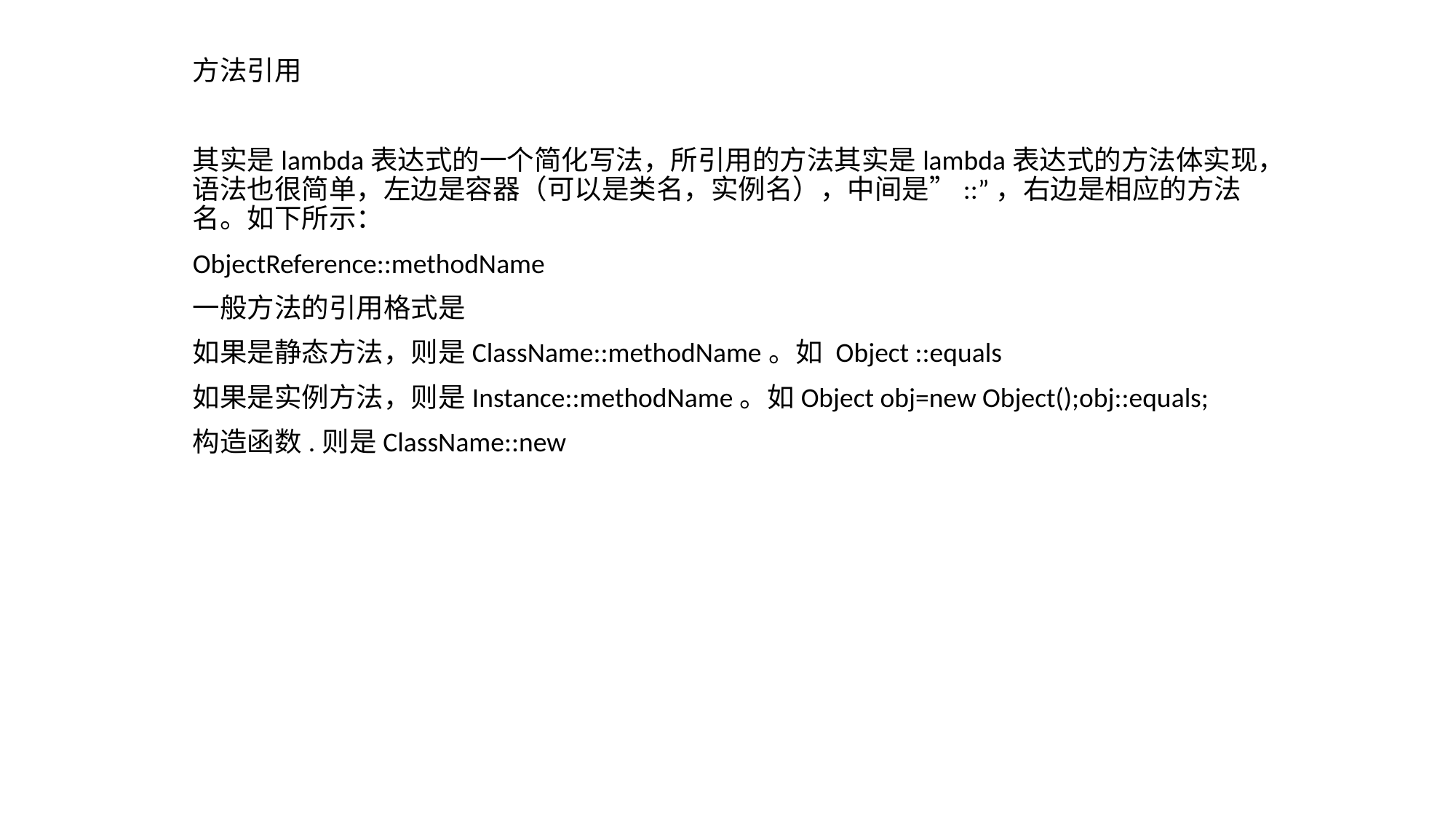

方法引用

其实是lambda表达式的一个简化写法，所引用的方法其实是lambda表达式的方法体实现，语法也很简单，左边是容器（可以是类名，实例名），中间是”::”，右边是相应的方法名。如下所示：
ObjectReference::methodName
一般方法的引用格式是
如果是静态方法，则是ClassName::methodName。如 Object ::equals
如果是实例方法，则是Instance::methodName。如Object obj=new Object();obj::equals;
构造函数.则是ClassName::new